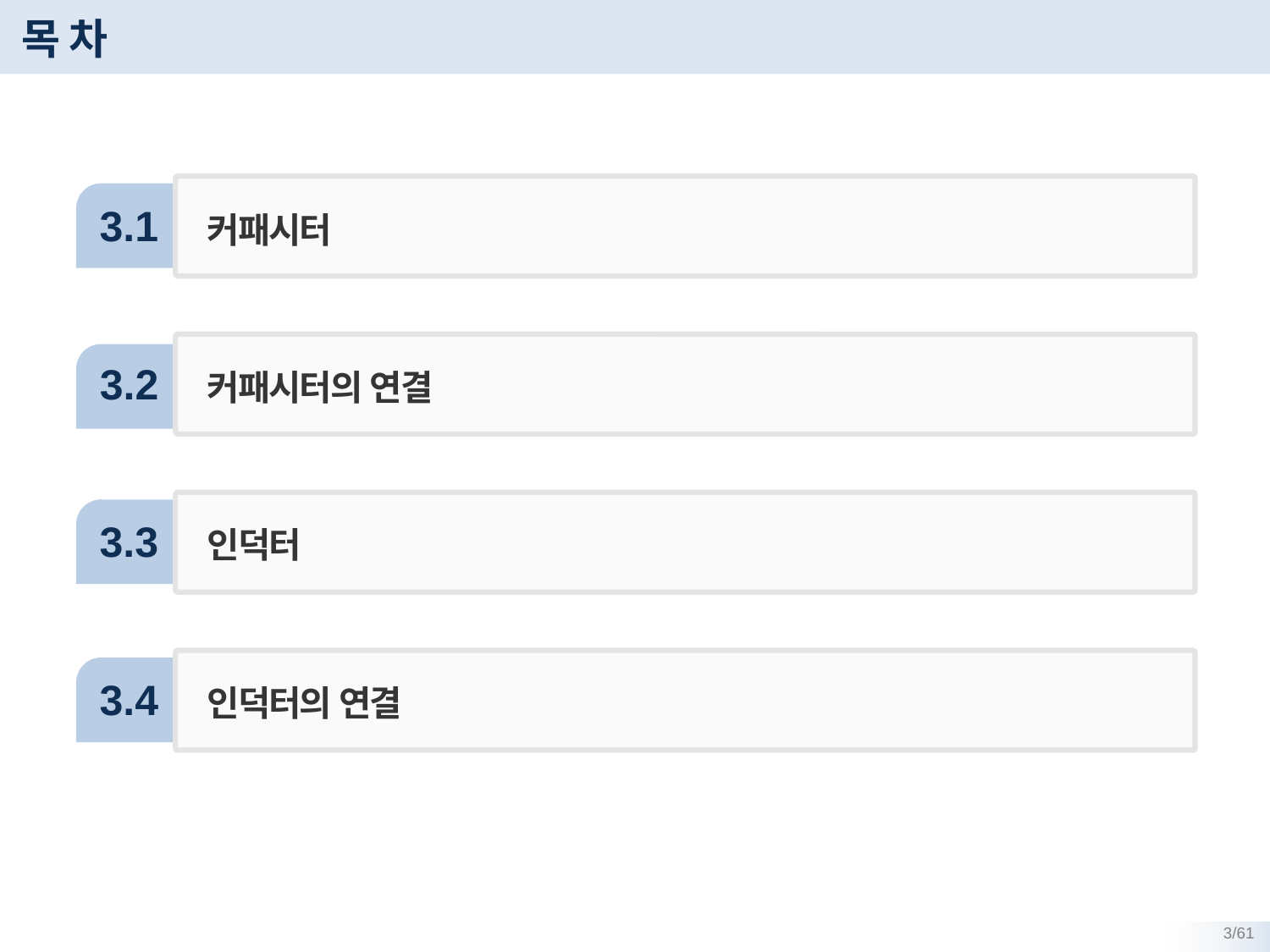

# 목 차

3.1
커패시터

커패시터의 연결
3.2

3.3
인덕터

3.4
인덕터의 연결